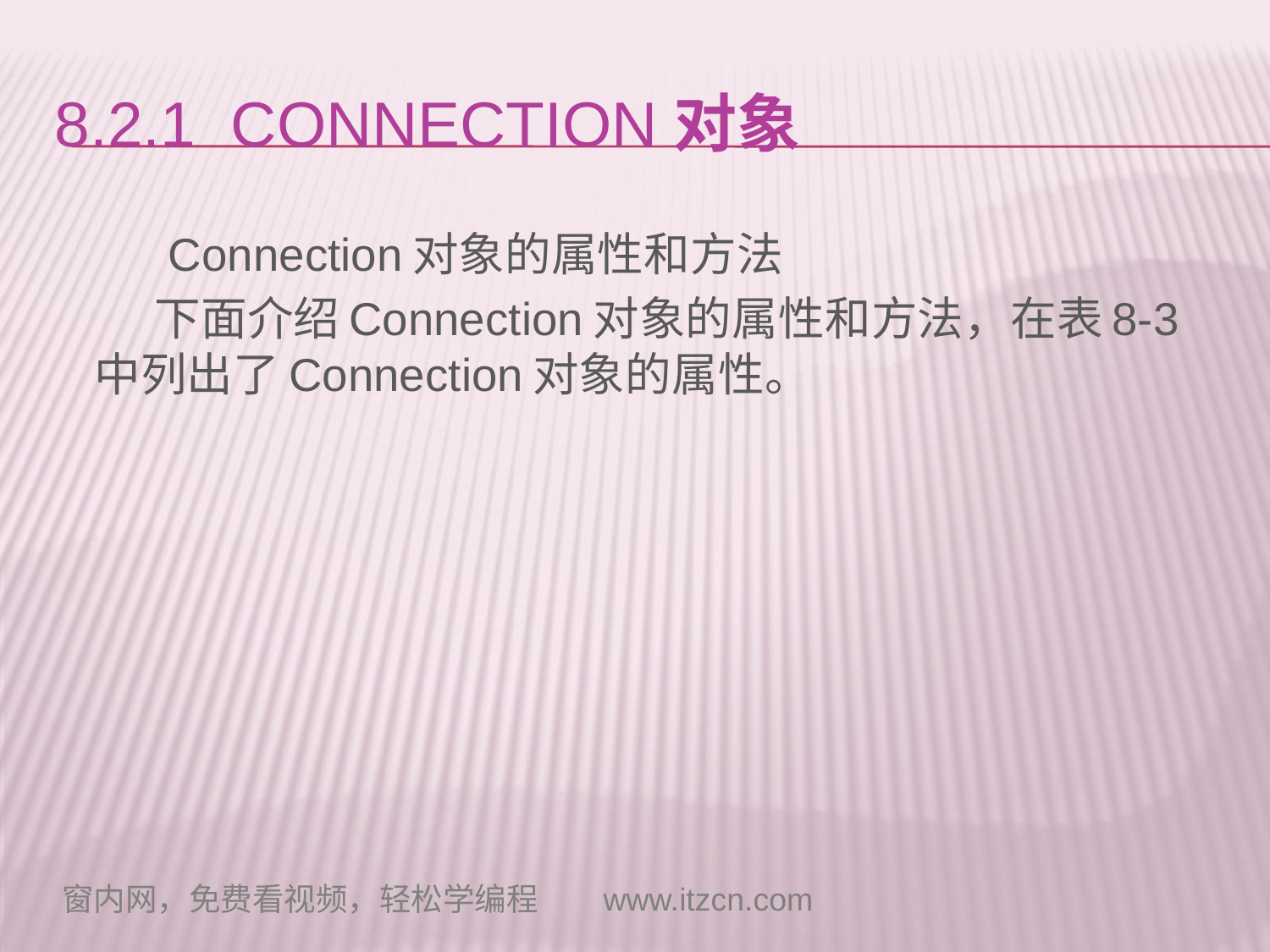

# 8.2.1  Connection对象
         Connection对象的属性和方法
         下面介绍Connection对象的属性和方法，在表8-3中列出了Connection对象的属性。